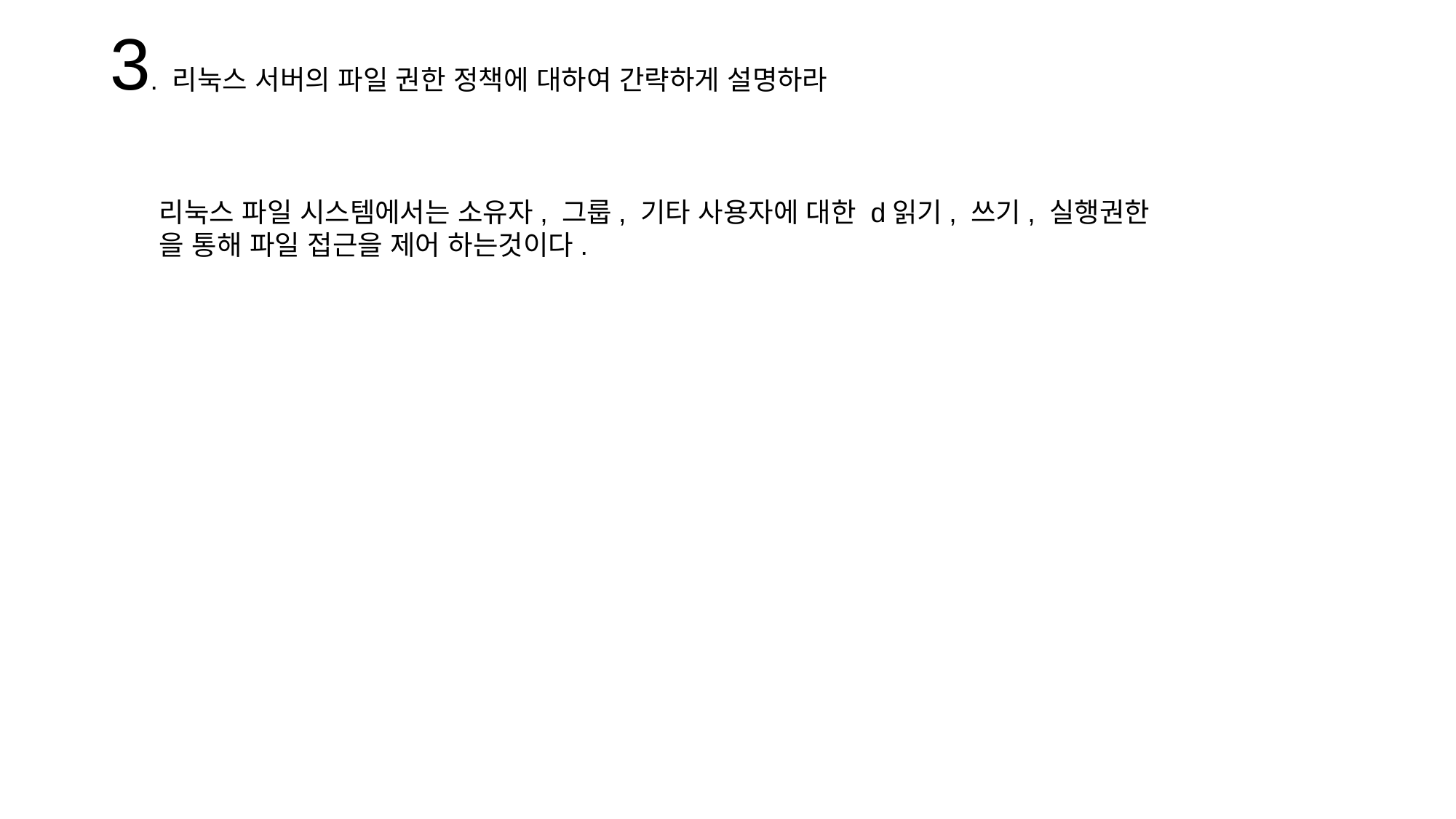

3. 리눅스 서버의 파일 권한 정책에 대하여 간략하게 설명하라
리눅스 파일 시스템에서는 소유자, 그룹, 기타 사용자에 대한 d읽기, 쓰기, 실행권한
을 통해 파일 접근을 제어 하는것이다.